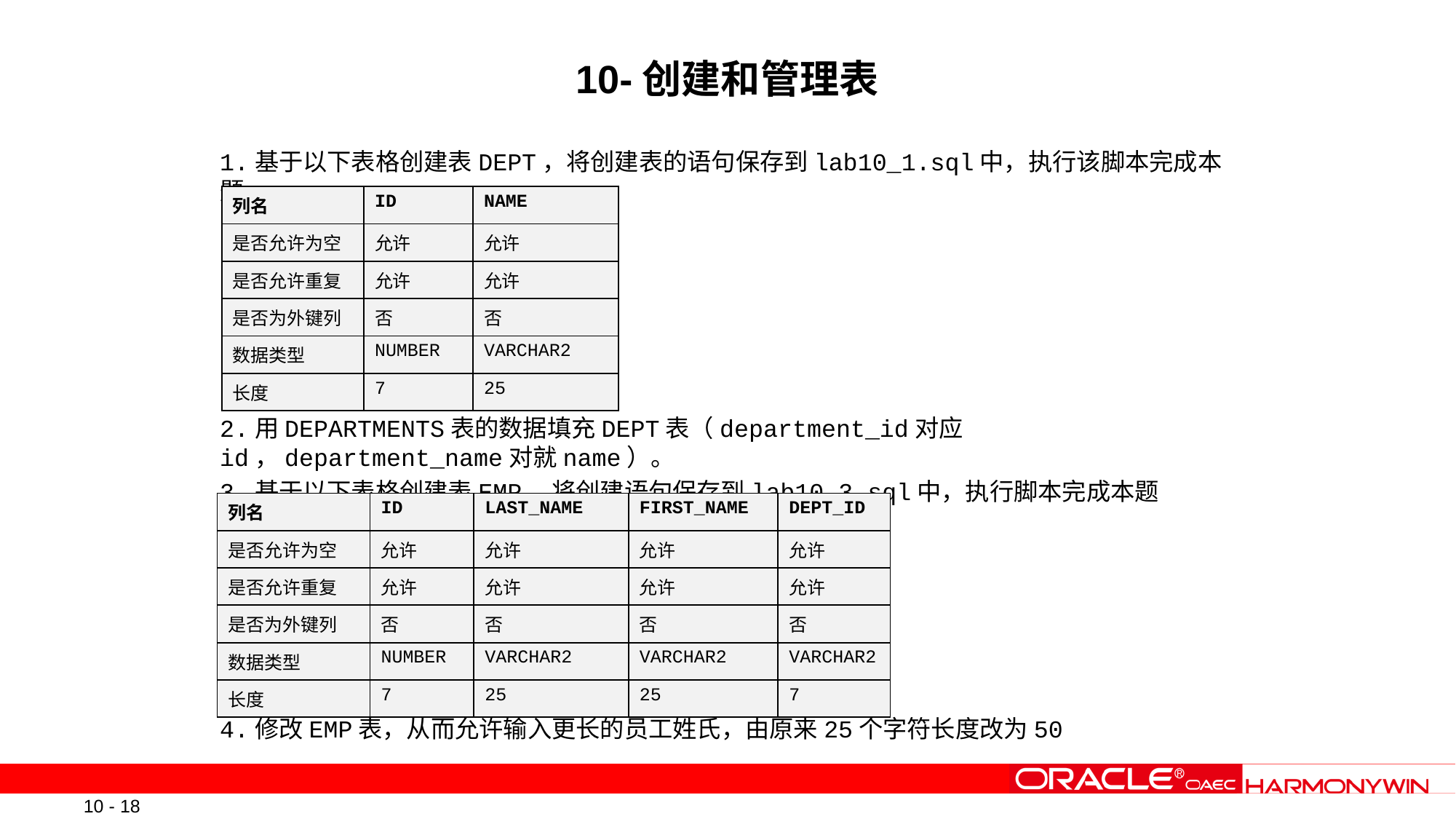

# 10-创建和管理表
1.基于以下表格创建表DEPT，将创建表的语句保存到lab10_1.sql中，执行该脚本完成本题

2.用DEPARTMENTS表的数据填充DEPT表（department_id对应id，department_name对就name）。
3.基于以下表格创建表EMP。将创建语句保存到lab10_3.sql中，执行脚本完成本题

4.修改EMP表，从而允许输入更长的员工姓氏，由原来25个字符长度改为50
| 列名 | ID | NAME |
| --- | --- | --- |
| 是否允许为空 | 允许 | 允许 |
| 是否允许重复 | 允许 | 允许 |
| 是否为外键列 | 否 | 否 |
| 数据类型 | NUMBER | VARCHAR2 |
| 长度 | 7 | 25 |
| 列名 | ID | LAST\_NAME | FIRST\_NAME | DEPT\_ID |
| --- | --- | --- | --- | --- |
| 是否允许为空 | 允许 | 允许 | 允许 | 允许 |
| 是否允许重复 | 允许 | 允许 | 允许 | 允许 |
| 是否为外键列 | 否 | 否 | 否 | 否 |
| 数据类型 | NUMBER | VARCHAR2 | VARCHAR2 | VARCHAR2 |
| 长度 | 7 | 25 | 25 | 7 |